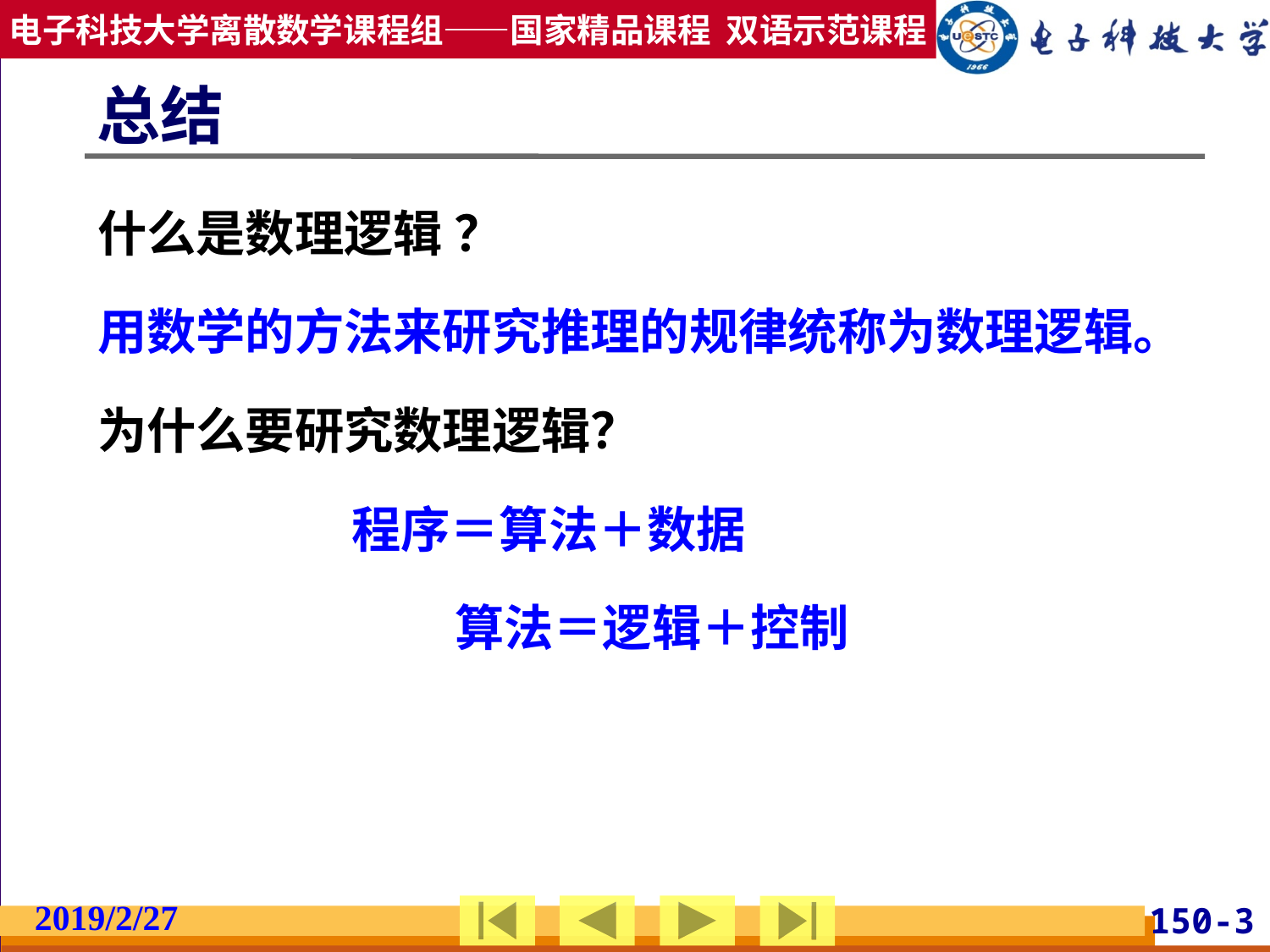

总结
什么是数理逻辑 ？
用数学的方法来研究推理的规律统称为数理逻辑。
为什么要研究数理逻辑？
		程序＝算法＋数据
		     	算法＝逻辑＋控制
2019/2/27